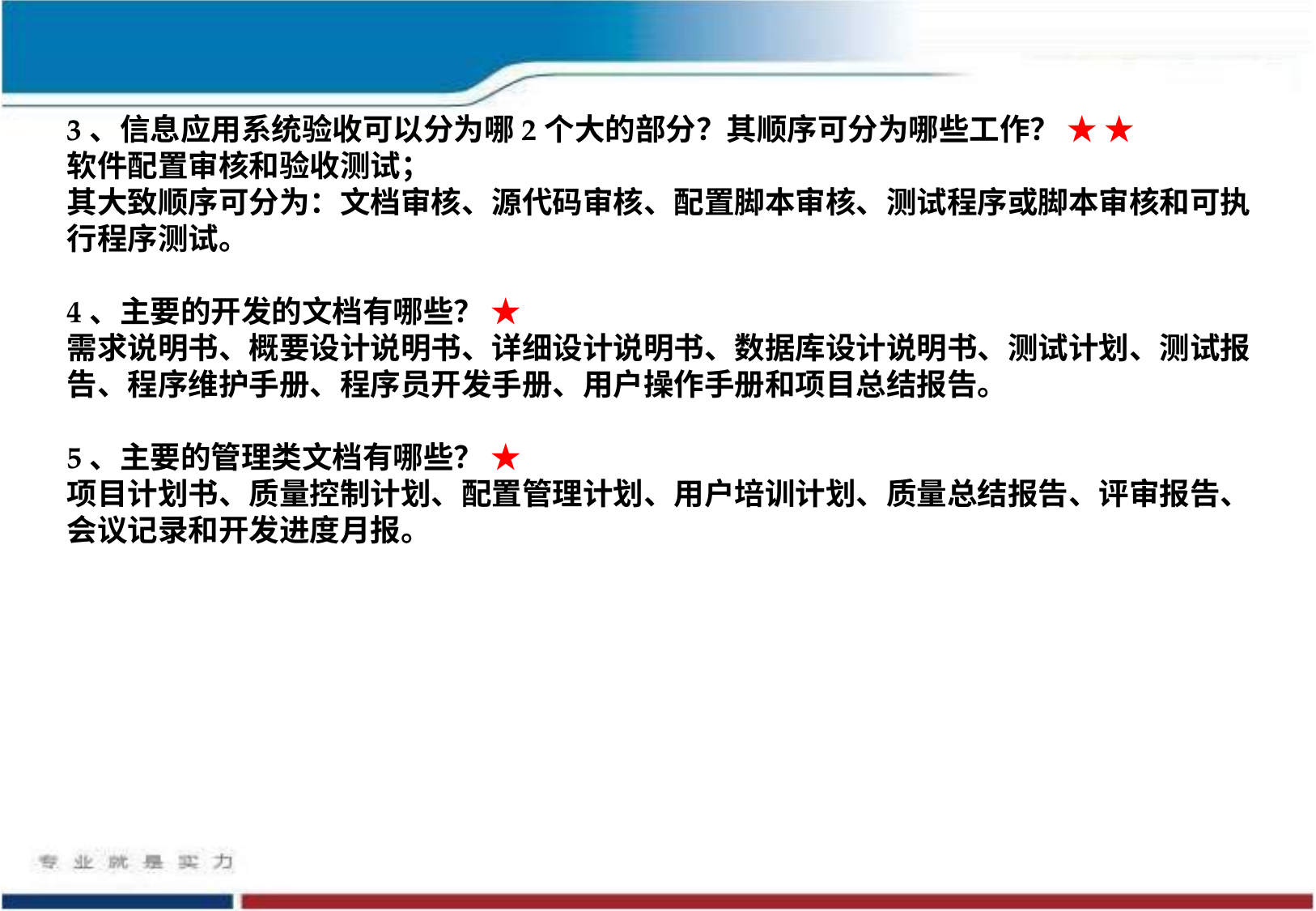

3、信息应用系统验收可以分为哪2个大的部分？其顺序可分为哪些工作？ ★ ★
软件配置审核和验收测试；
其大致顺序可分为：文档审核、源代码审核、配置脚本审核、测试程序或脚本审核和可执行程序测试。

4、主要的开发的文档有哪些？ ★
需求说明书、概要设计说明书、详细设计说明书、数据库设计说明书、测试计划、测试报告、程序维护手册、程序员开发手册、用户操作手册和项目总结报告。

5、主要的管理类文档有哪些？ ★
项目计划书、质量控制计划、配置管理计划、用户培训计划、质量总结报告、评审报告、会议记录和开发进度月报。